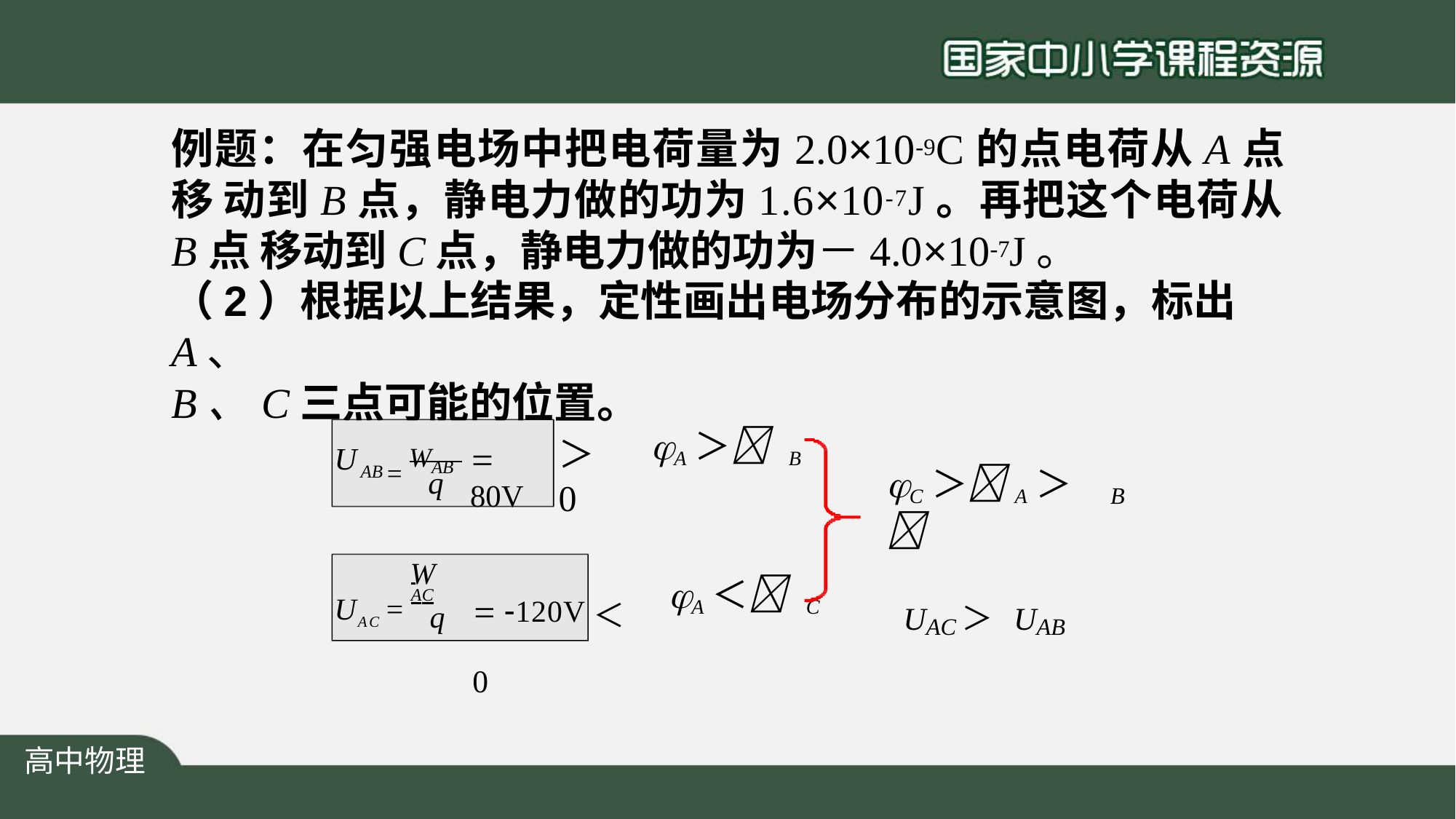

# 例题：在匀强电场中把电荷量为2.0×10-9C的点电荷从A点移 动到B点，静电力做的功为1.6×10-7J。再把这个电荷从B点 移动到C点，静电力做的功为－4.0×10-7J。
（2）根据以上结果，定性画出电场分布的示意图，标出A、
B、C三点可能的位置。

ϕA＞ϕ B

= WAB
＞0
U
= 80V

ϕC＞ϕA＞ϕ
UAC＞ UAB
AB
q

B
W

= −120V＜0
ϕA＜ϕ C
 	AC
UAC =
q
高中物理